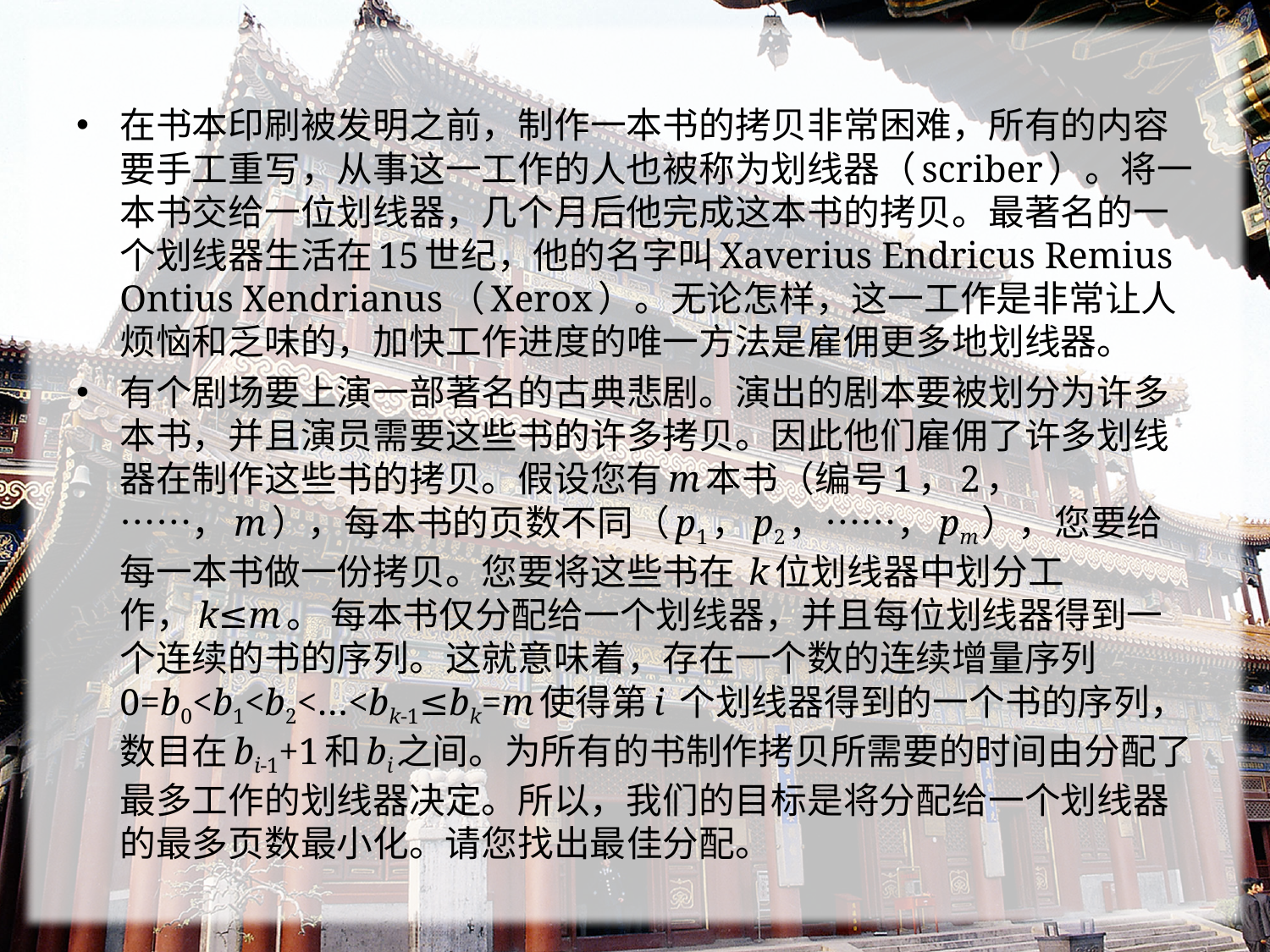

#
在书本印刷被发明之前，制作一本书的拷贝非常困难，所有的内容要手工重写，从事这一工作的人也被称为划线器（scriber）。将一本书交给一位划线器，几个月后他完成这本书的拷贝。最著名的一个划线器生活在15世纪，他的名字叫Xaverius Endricus Remius Ontius Xendrianus（Xerox）。无论怎样，这一工作是非常让人烦恼和乏味的，加快工作进度的唯一方法是雇佣更多地划线器。
有个剧场要上演一部著名的古典悲剧。演出的剧本要被划分为许多本书，并且演员需要这些书的许多拷贝。因此他们雇佣了许多划线器在制作这些书的拷贝。假设您有m本书（编号1，2，……，m），每本书的页数不同（p1，p2，……，pm），您要给每一本书做一份拷贝。您要将这些书在 k位划线器中划分工作，k≤m。 每本书仅分配给一个划线器，并且每位划线器得到一个连续的书的序列。这就意味着，存在一个数的连续增量序列0=b0<b1<b2<…<bk-1≤bk=m使得第i 个划线器得到的一个书的序列，数目在bi-1+1和bi之间。为所有的书制作拷贝所需要的时间由分配了最多工作的划线器决定。所以，我们的目标是将分配给一个划线器的最多页数最小化。请您找出最佳分配。